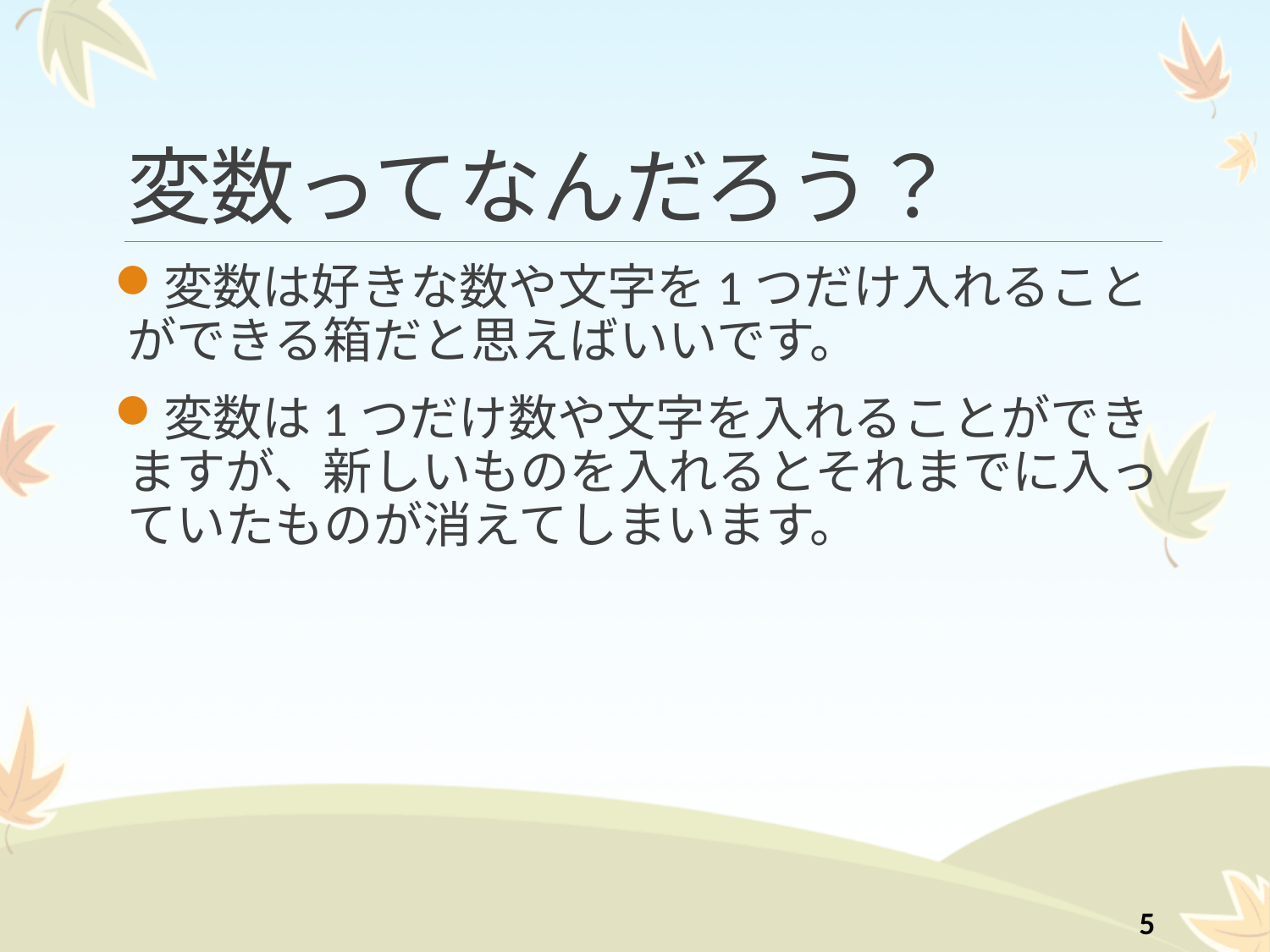

# 変数ってなんだろう？
変数は好きな数や文字を1つだけ入れることができる箱だと思えばいいです。
変数は1つだけ数や文字を入れることができますが、新しいものを入れるとそれまでに入っていたものが消えてしまいます。

5